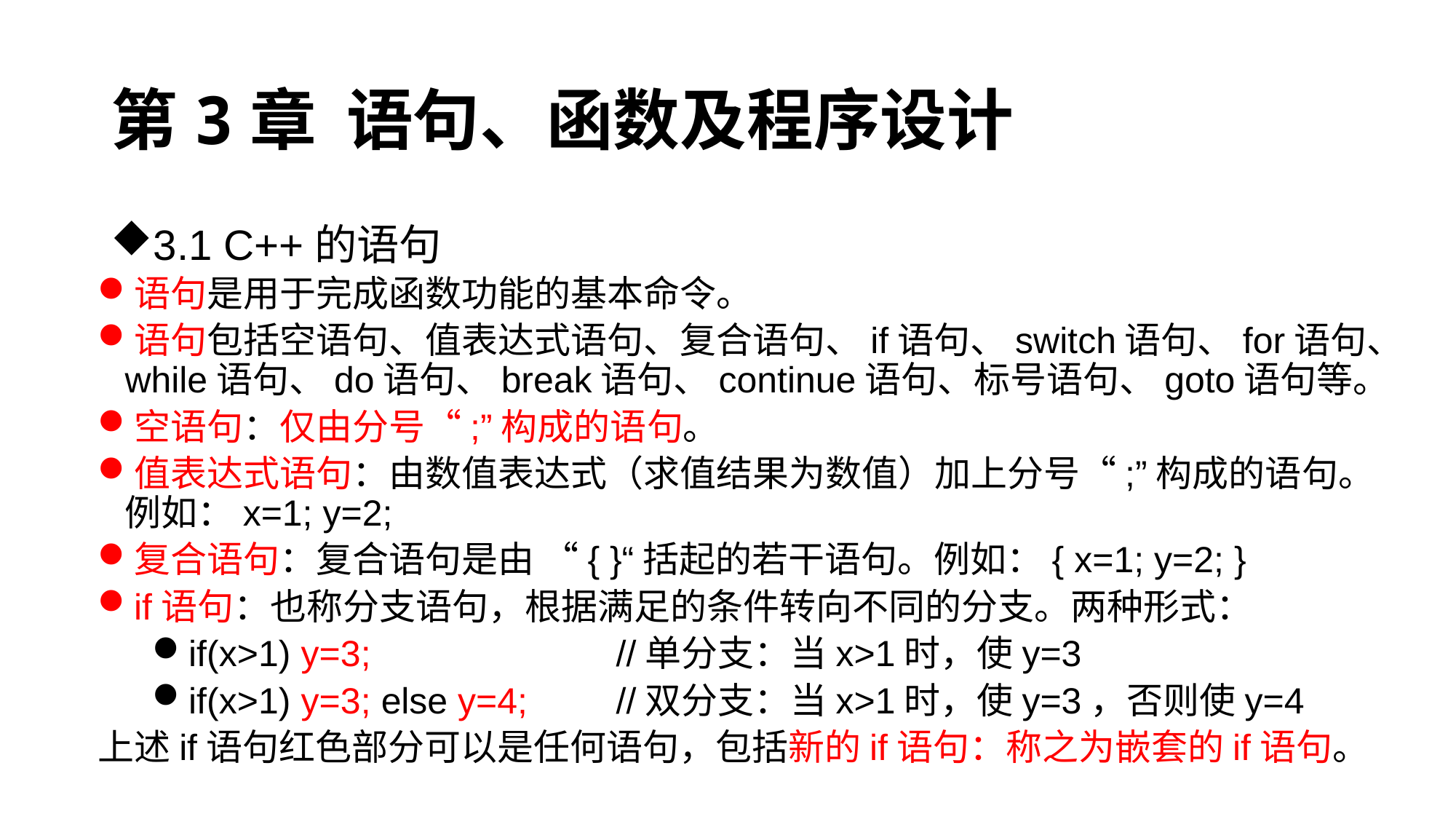

# 第3章  语句、函数及程序设计
3.1 C++的语句
语句是用于完成函数功能的基本命令。
语句包括空语句、值表达式语句、复合语句、if语句、switch语句、for语句、while语句、do语句、break语句、continue语句、标号语句、goto语句等。
空语句：仅由分号“;”构成的语句。
值表达式语句：由数值表达式（求值结果为数值）加上分号“;”构成的语句。例如：x=1; y=2;
复合语句：复合语句是由 “{ }“括起的若干语句。例如：{ x=1; y=2; }
if语句：也称分支语句，根据满足的条件转向不同的分支。两种形式：
if(x>1) y=3;			//单分支：当x>1时，使y=3
if(x>1) y=3; else y=4;	//双分支：当x>1时，使y=3，否则使y=4
上述if语句红色部分可以是任何语句，包括新的if语句：称之为嵌套的if语句。